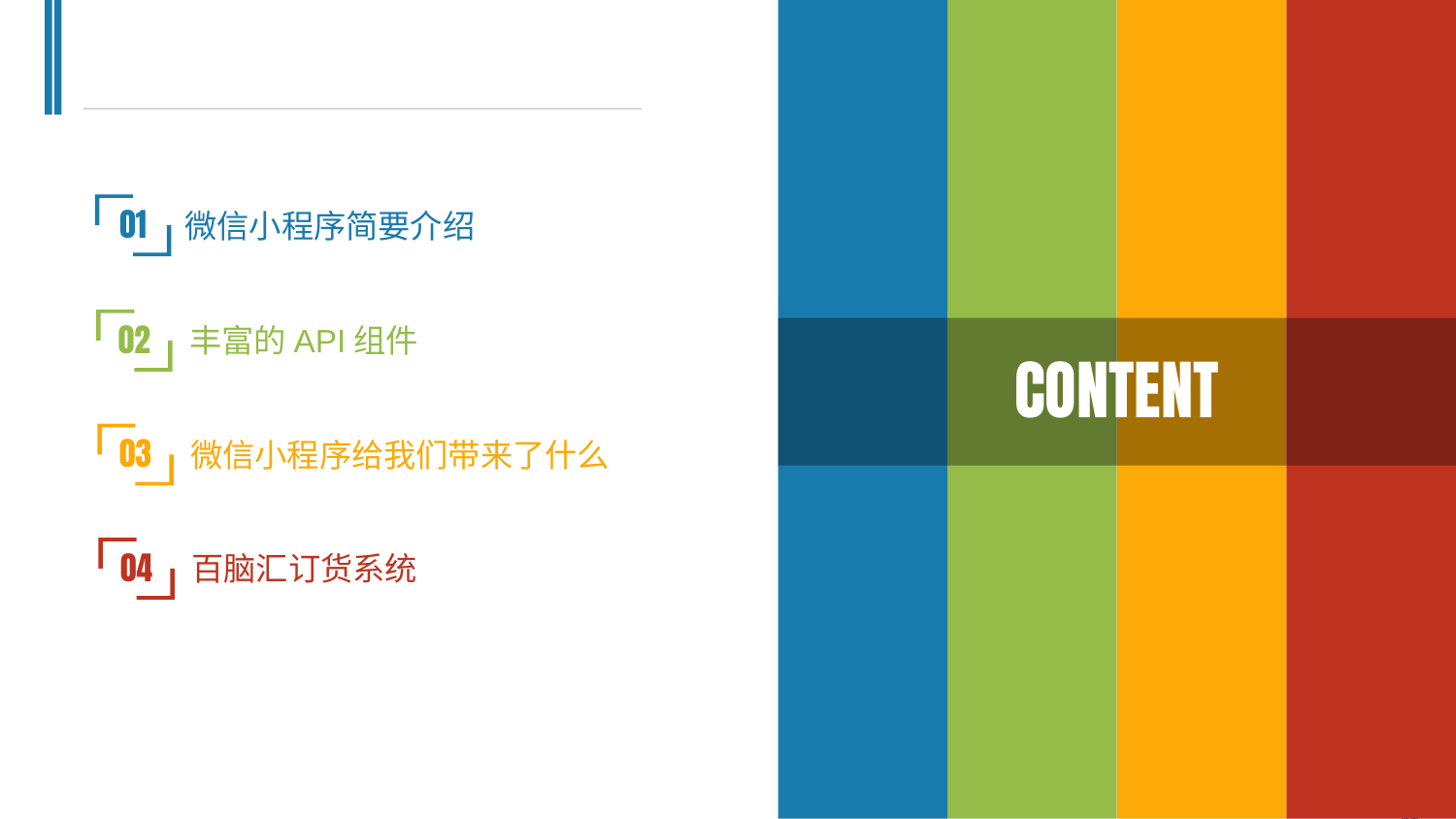

01
微信小程序简要介绍
02
丰富的API组件
CONTENT
03
微信小程序给我们带来了什么
04
百脑汇订货系统